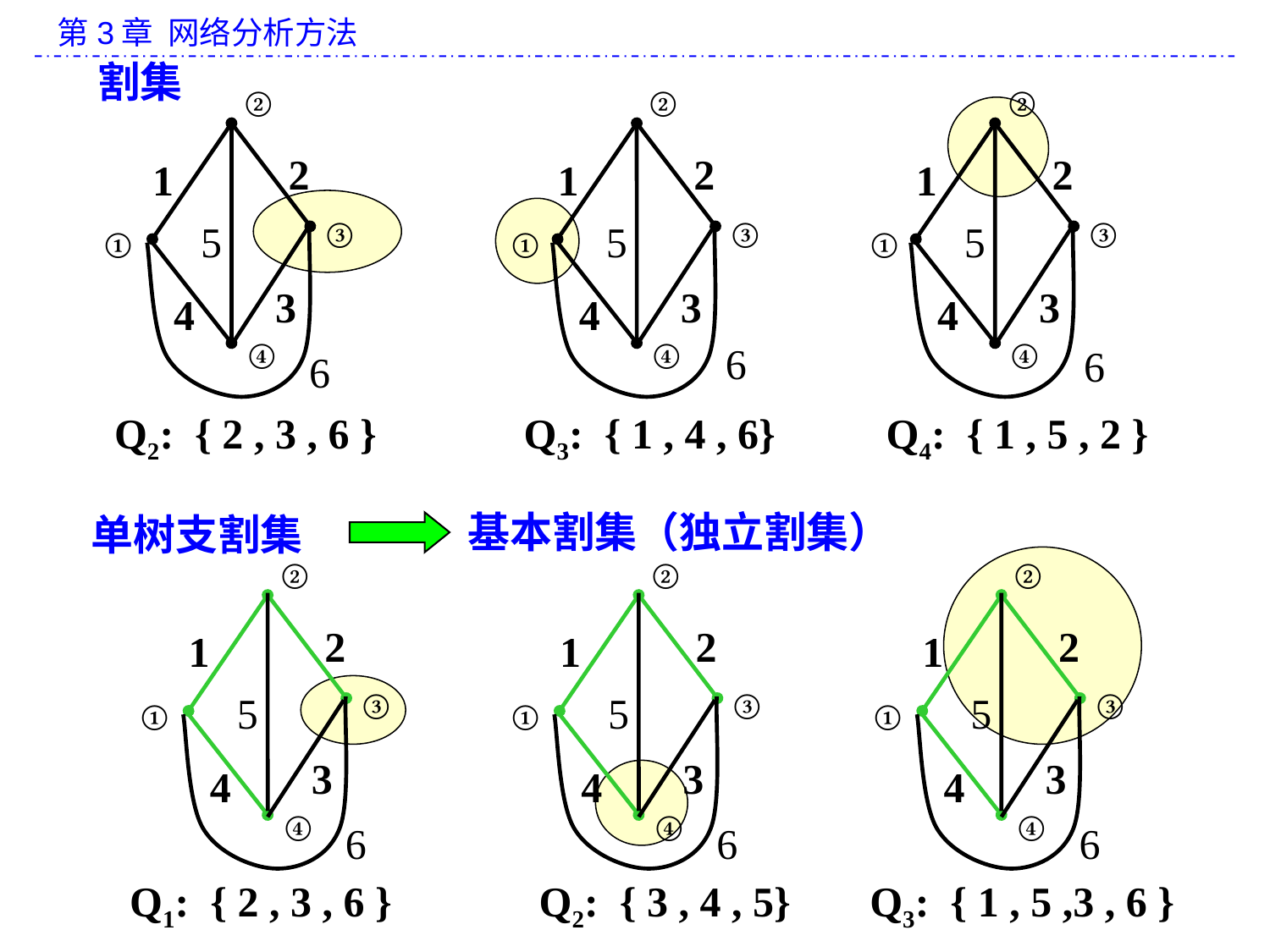

割集
②

2
1
5
③
①

3
4
④
6
②

2
1
5
③
①

3
4
6
④
②

2
1
5
③
①

3
4
6
④

Q2:  { 2 , 3 , 6 }
Q3:  { 1 , 4 , 6}
Q4:  { 1 , 5 , 2 }
基本割集（独立割集）
单树支割集

②

2
1
5
③
①

3
4
④
6
②

2
1
5
③
①

3
4
④
6
②

2
1
5
③
①

3
4
④
6

Q1:  { 2 , 3 , 6 }
Q2:  { 3 , 4 , 5}
Q3:  { 1 , 5 ,3 , 6 }